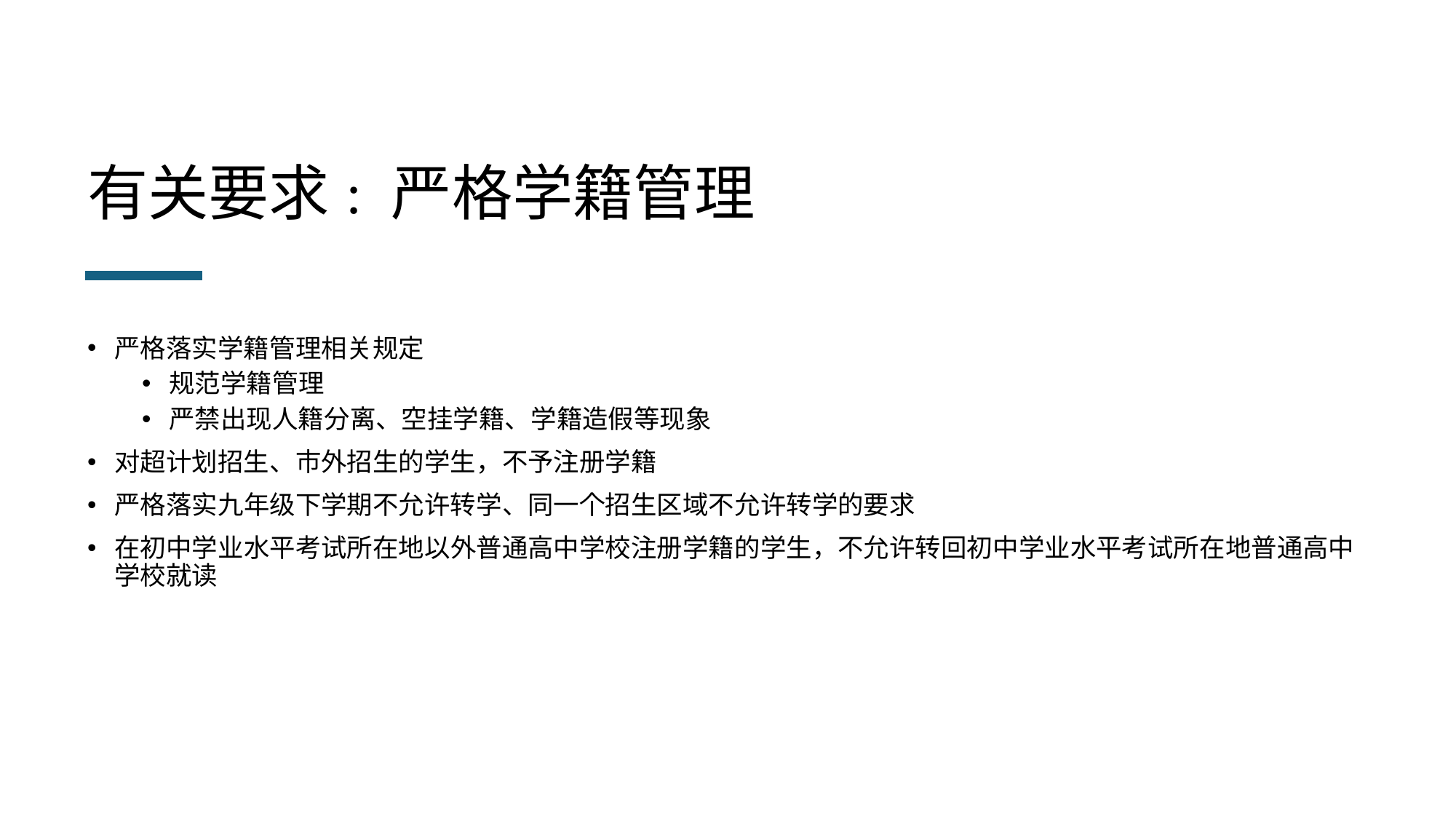

# 有关要求: 严格学籍管理
严格落实学籍管理相关规定
规范学籍管理
严禁出现人籍分离、空挂学籍、学籍造假等现象
对超计划招生、市外招生的学生，不予注册学籍
严格落实九年级下学期不允许转学、同一个招生区域不允许转学的要求
在初中学业水平考试所在地以外普通高中学校注册学籍的学生，不允许转回初中学业水平考试所在地普通高中学校就读